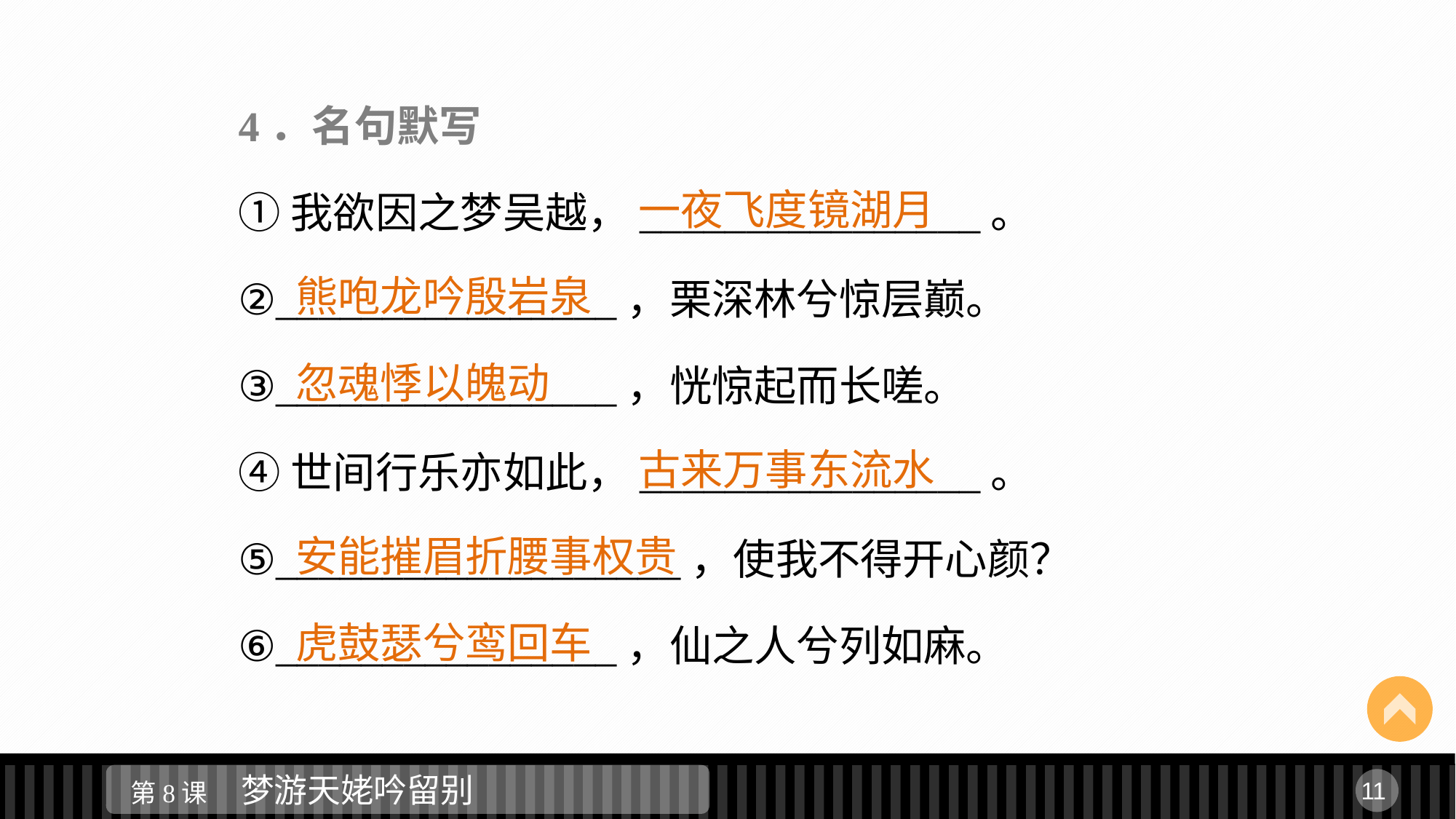

4．名句默写
①我欲因之梦吴越，________________。
②________________，栗深林兮惊层巅。
③________________，恍惊起而长嗟。
④世间行乐亦如此，________________。
⑤___________________，使我不得开心颜？
⑥________________，仙之人兮列如麻。
	         一夜飞度镜湖月
熊咆龙吟殷岩泉
忽魂悸以魄动
	         古来万事东流水
安能摧眉折腰事权贵
虎鼓瑟兮鸾回车